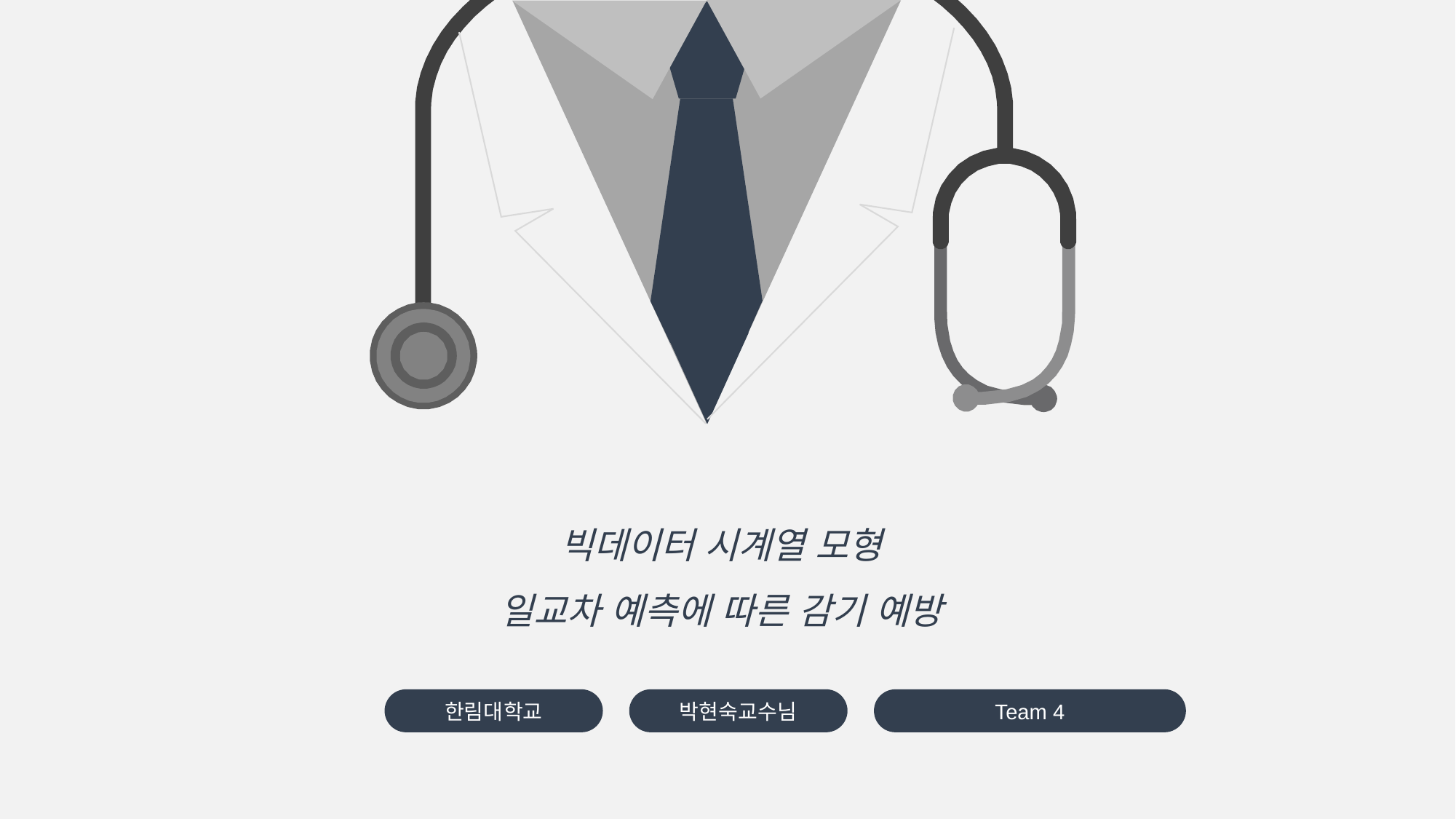

빅데이터 시계열 모형
일교차 예측에 따른 감기 예방
한림대학교
박현숙교수님
Team 4